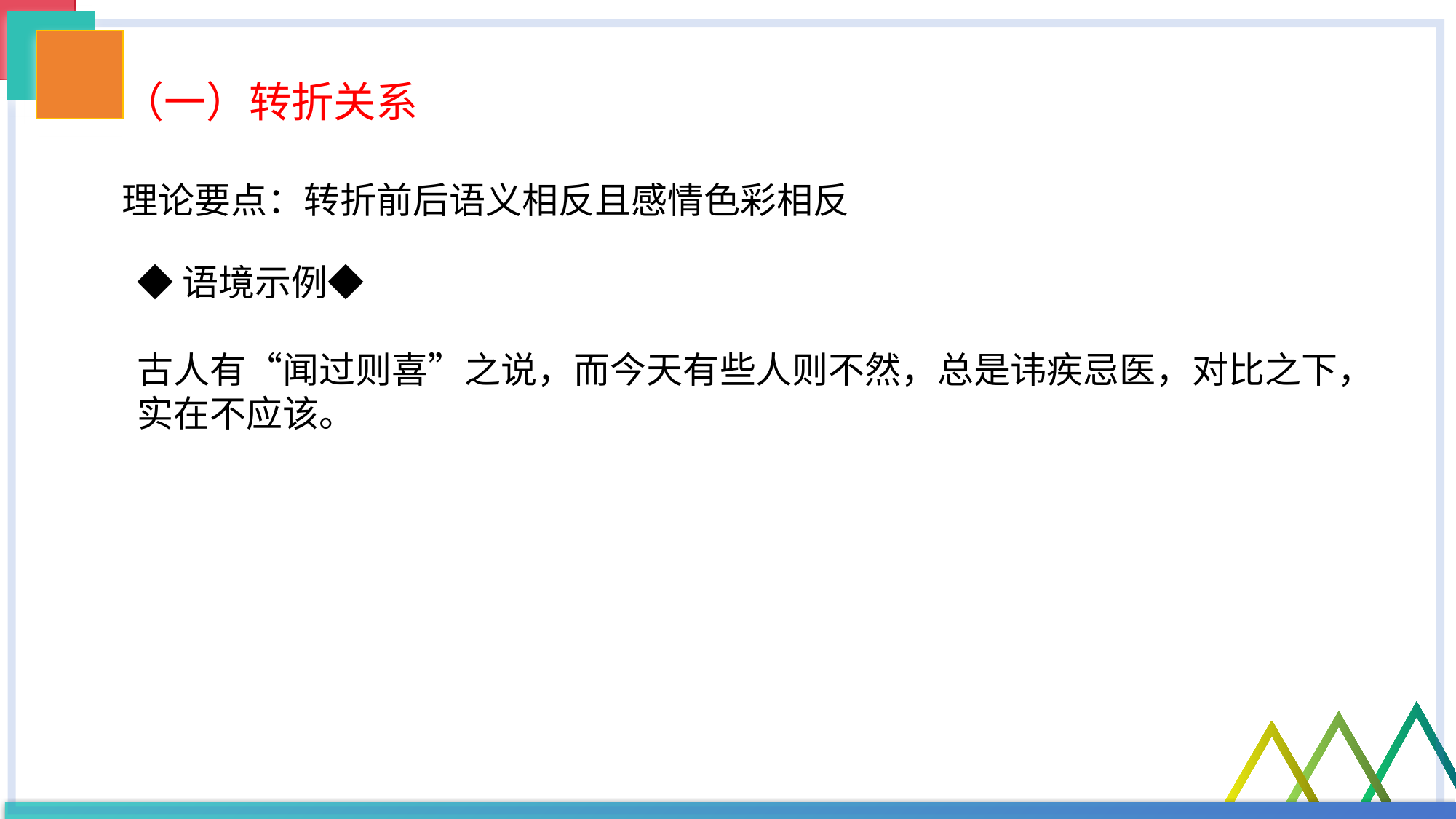

（一）转折关系

理论要点：转折前后语义相反且感情色彩相反
◆语境示例◆

古人有“闻过则喜”之说，而今天有些人则不然，总是讳疾忌医，对比之下，
实在不应该。